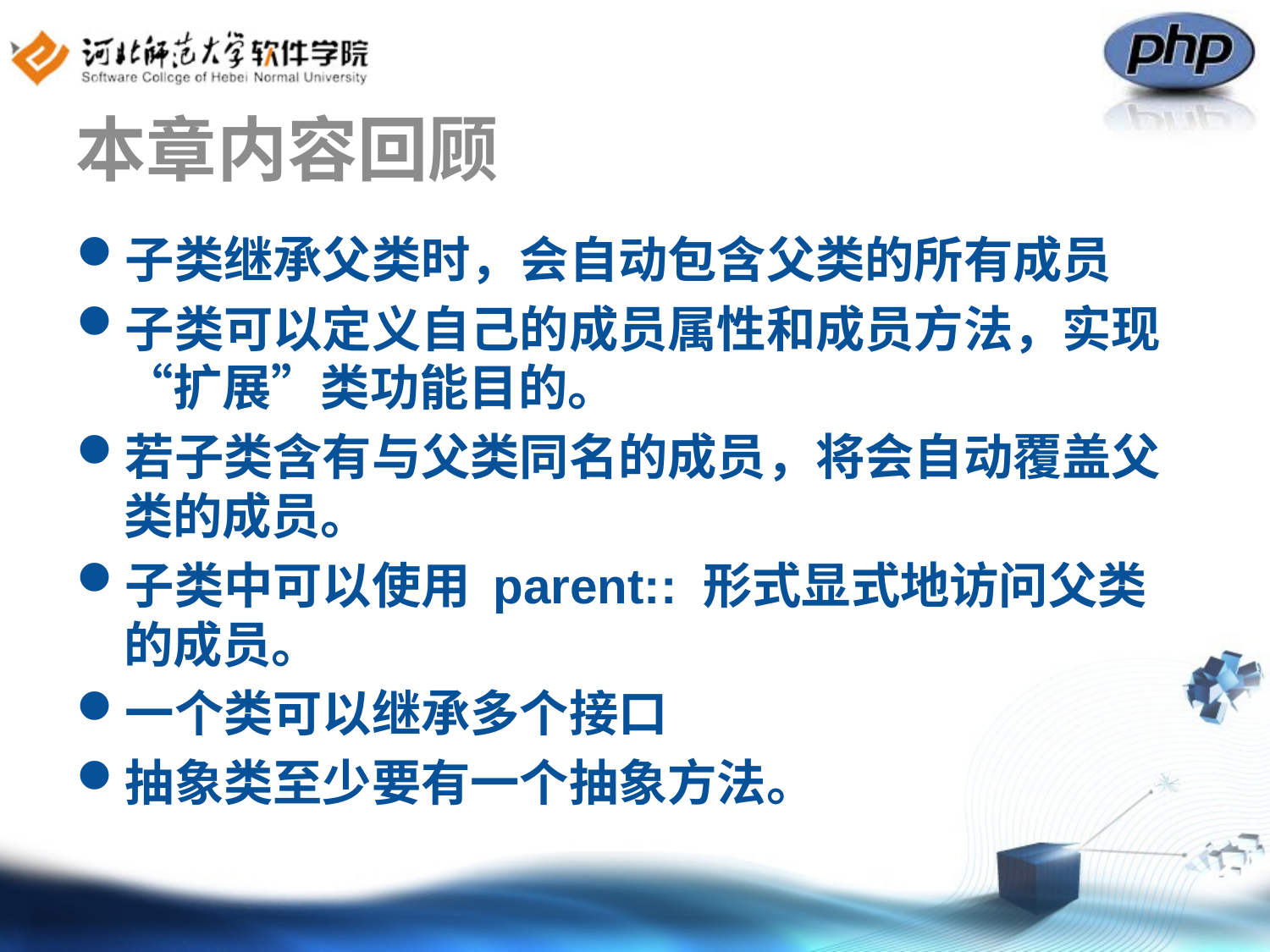

# 本章内容回顾
子类继承父类时，会自动包含父类的所有成员
子类可以定义自己的成员属性和成员方法，实现“扩展”类功能目的。
若子类含有与父类同名的成员，将会自动覆盖父类的成员。
子类中可以使用 parent:: 形式显式地访问父类的成员。
一个类可以继承多个接口
抽象类至少要有一个抽象方法。